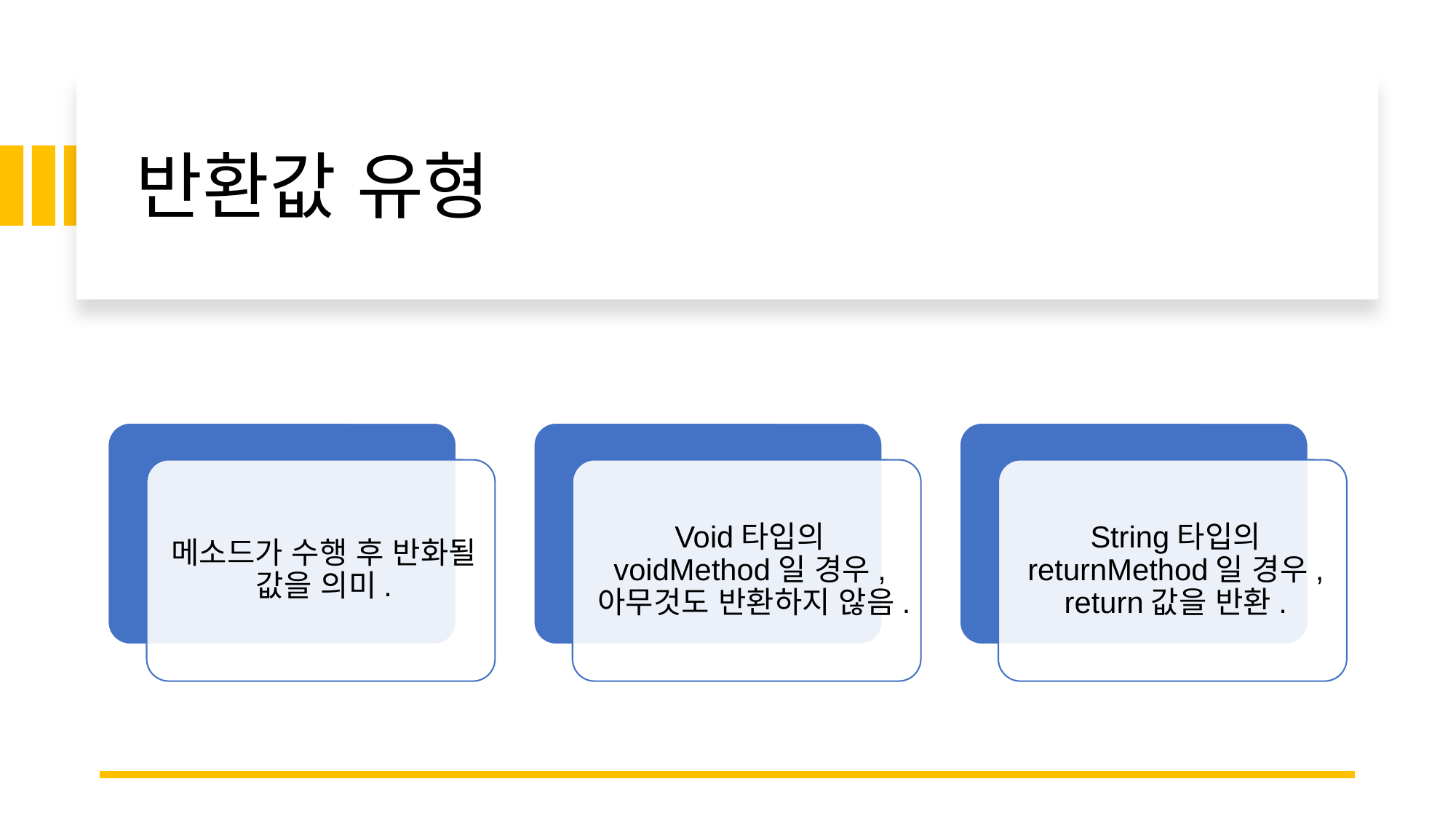

# 반환값 유형

메소드가 수행 후 반화될 값을 의미.
Void타입의 voidMethod일 경우, 아무것도 반환하지 않음.
String타입의 returnMethod일 경우, return값을 반환.